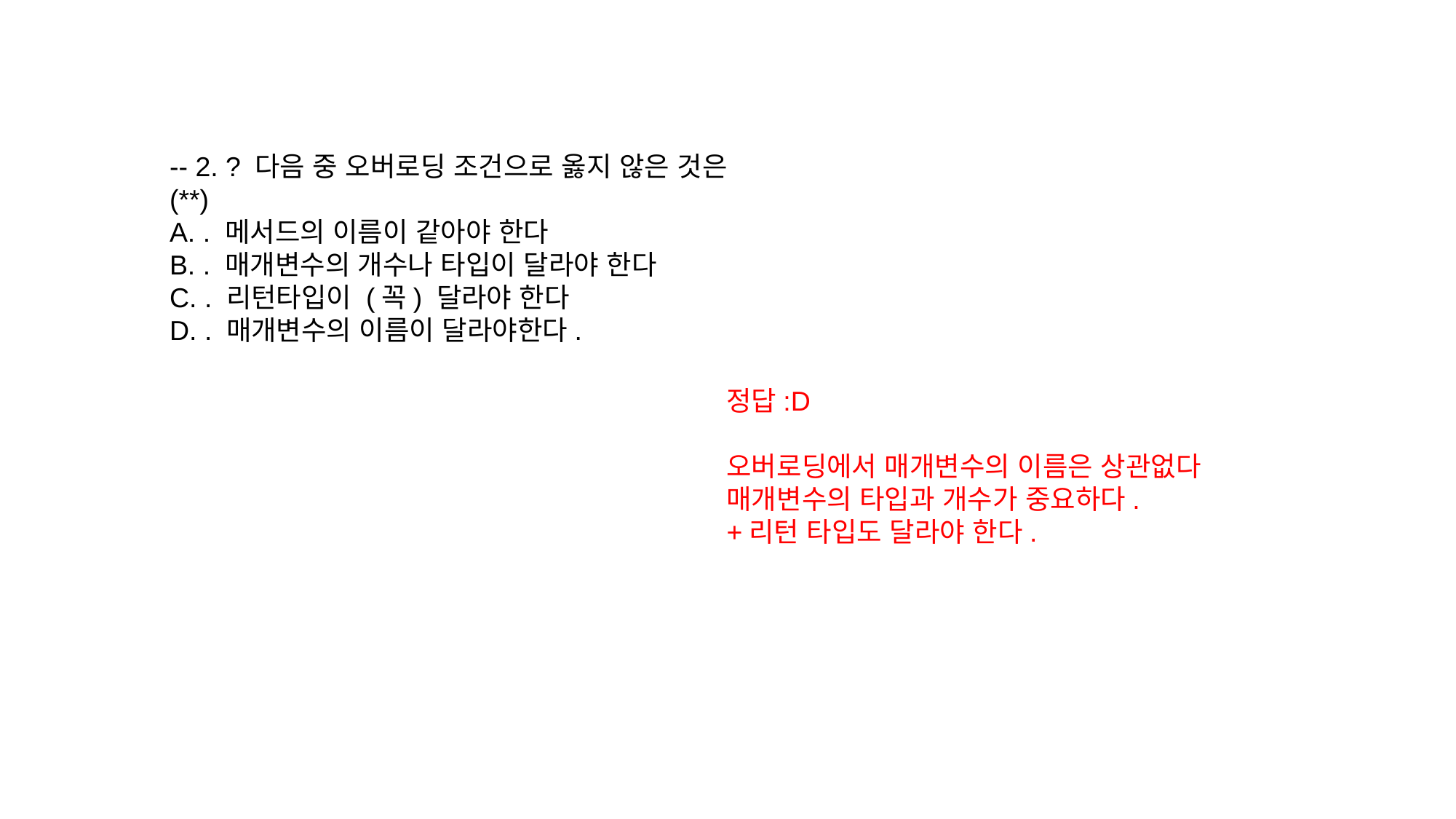

-- 2. ? 다음 중 오버로딩 조건으로 옳지 않은 것은
(**)
A. . 메서드의 이름이 같아야 한다
B. . 매개변수의 개수나 타입이 달라야 한다
C. . 리턴타입이 (꼭) 달라야 한다
D. . 매개변수의 이름이 달라야한다.
정답:D

오버로딩에서 매개변수의 이름은 상관없다 매개변수의 타입과 개수가 중요하다.
+리턴 타입도 달라야 한다.